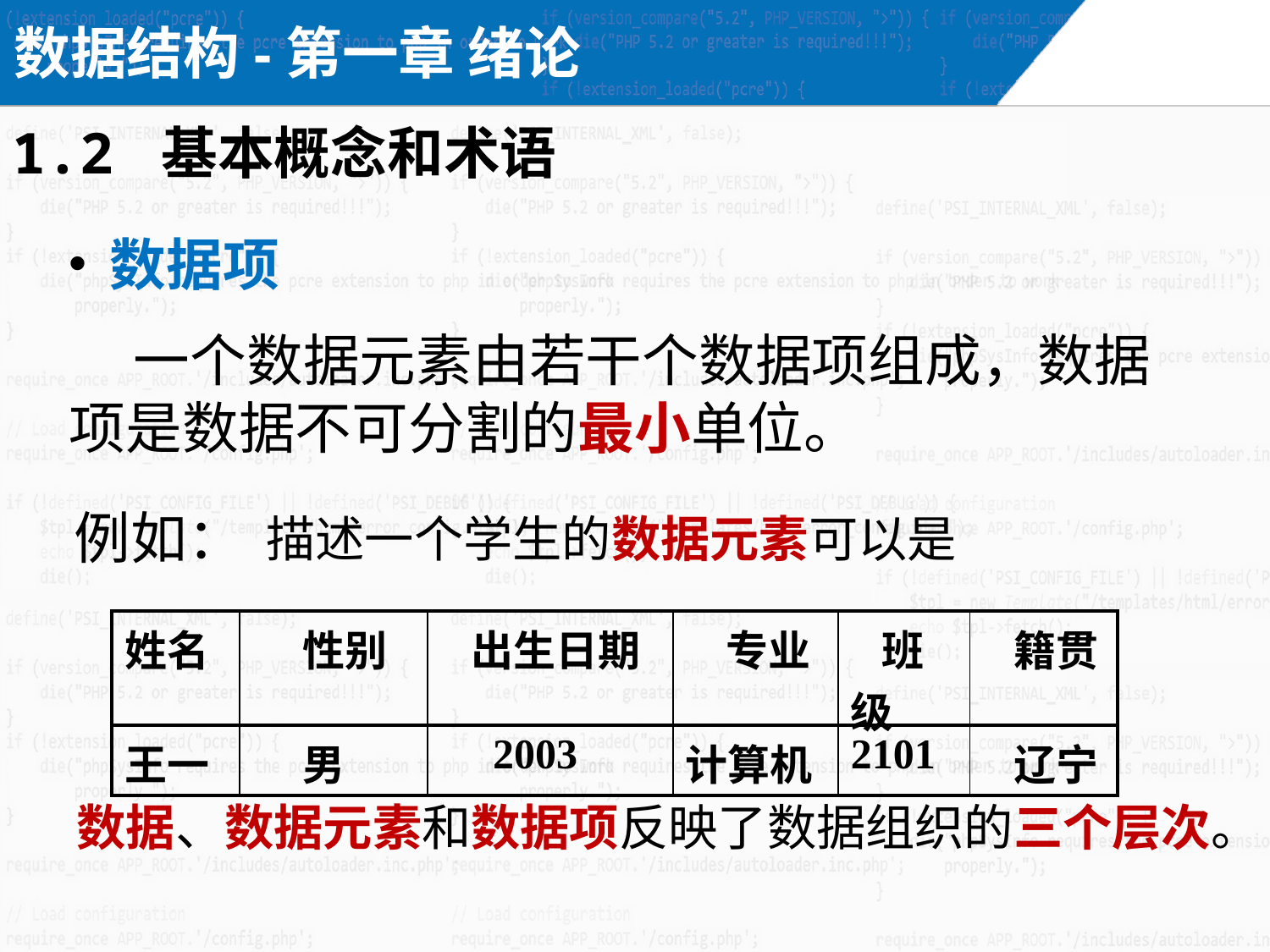

数据结构-第一章 绪论
1.2 基本概念和术语
数据项
    一个数据元素由若干个数据项组成，数据项是数据不可分割的最小单位。
例如：
描述一个学生的数据元素可以是
| 姓名 | 性别 | 出生日期 | 专业 | 班级 | 籍贯 |
| --- | --- | --- | --- | --- | --- |
| 王一 | 男 | 2003 | 计算机 | 2101 | 辽宁 |
数据、数据元素和数据项反映了数据组织的三个层次。